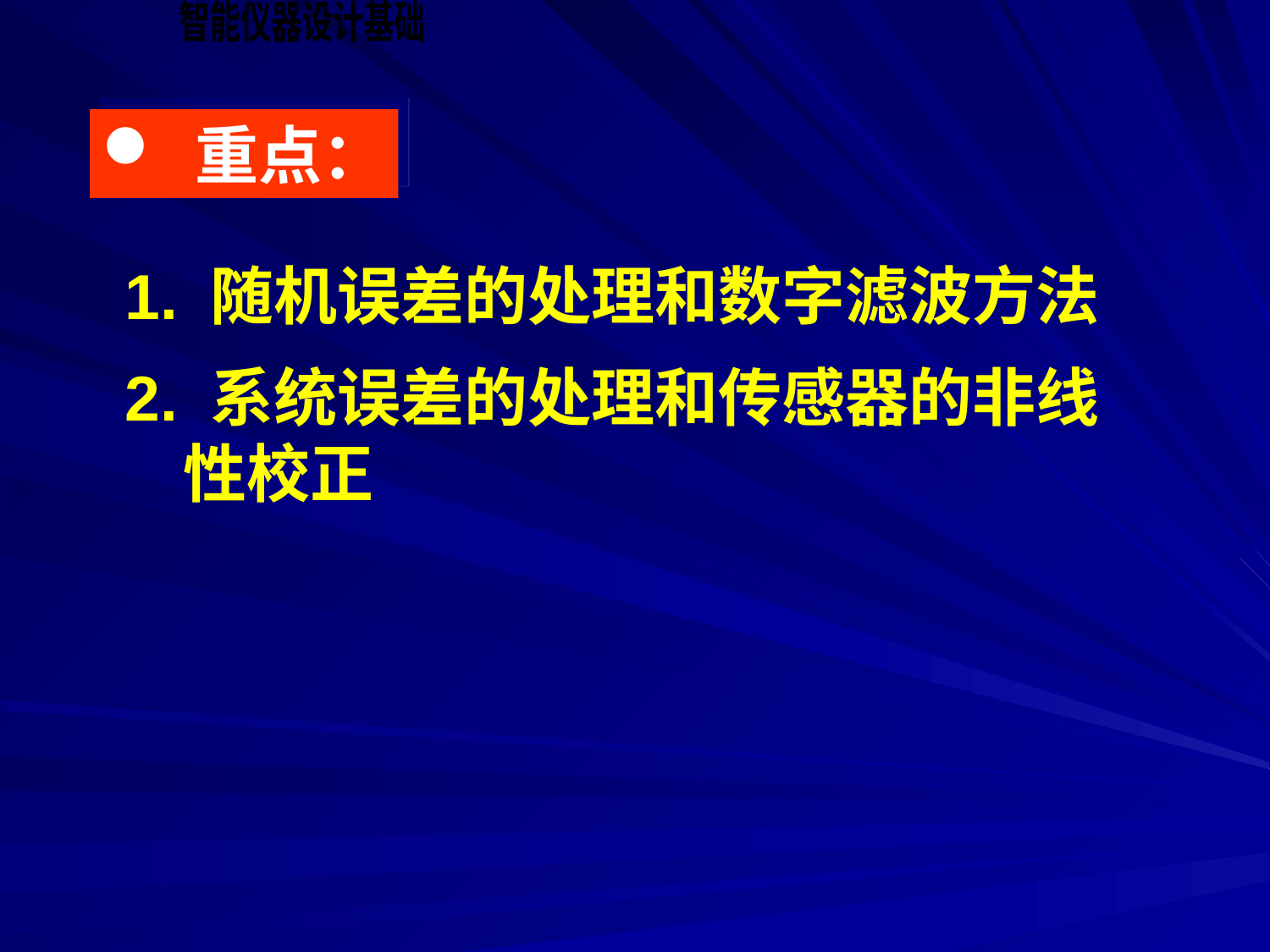

重点：
1. 随机误差的处理和数字滤波方法
2. 系统误差的处理和传感器的非线
   性校正